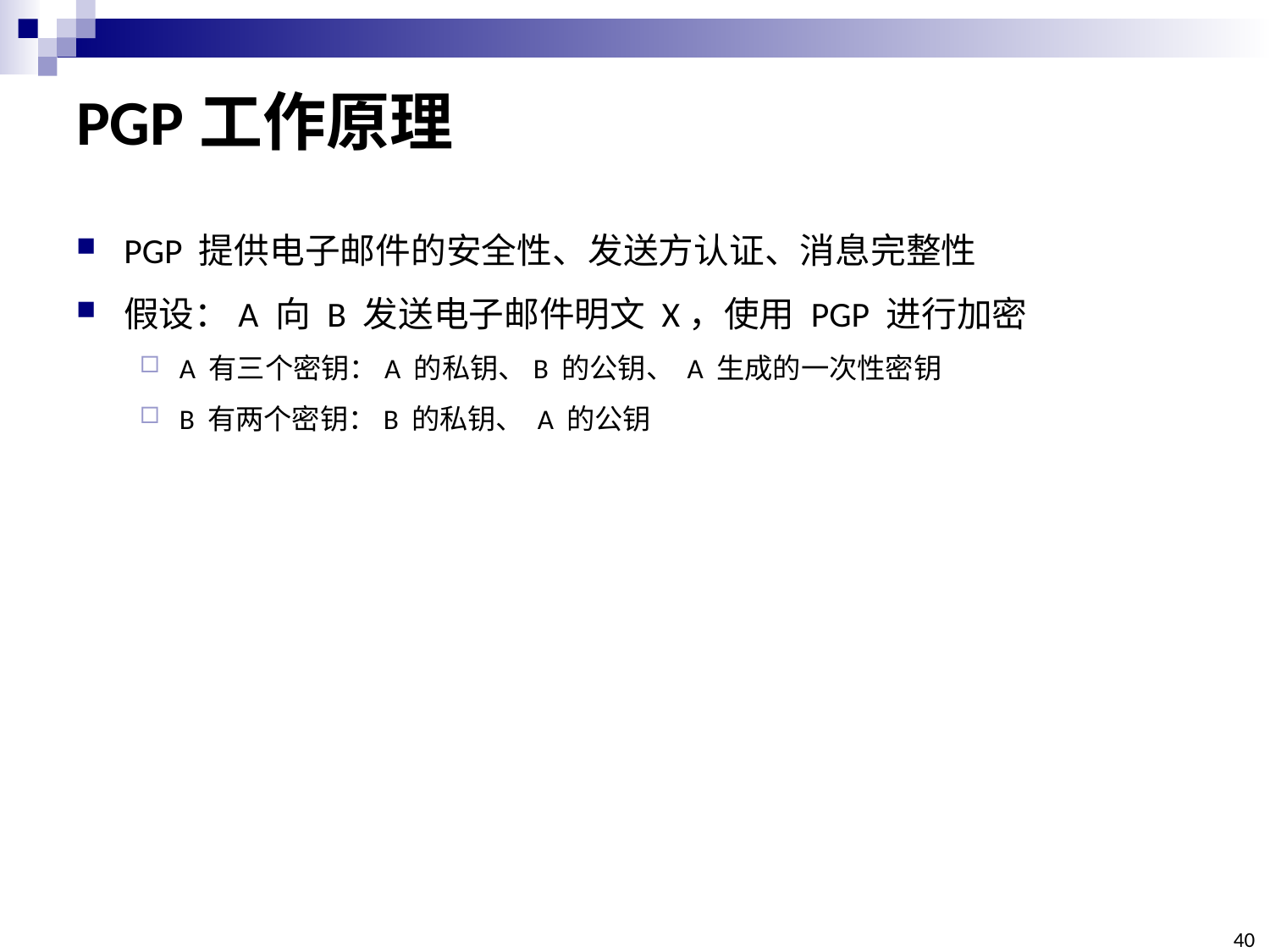

# PGP工作原理
PGP 提供电子邮件的安全性、发送方认证、消息完整性
假设：A 向 B 发送电子邮件明文 X，使用 PGP 进行加密
A 有三个密钥：A 的私钥、B 的公钥、 A 生成的一次性密钥
B 有两个密钥：B 的私钥、 A 的公钥
40